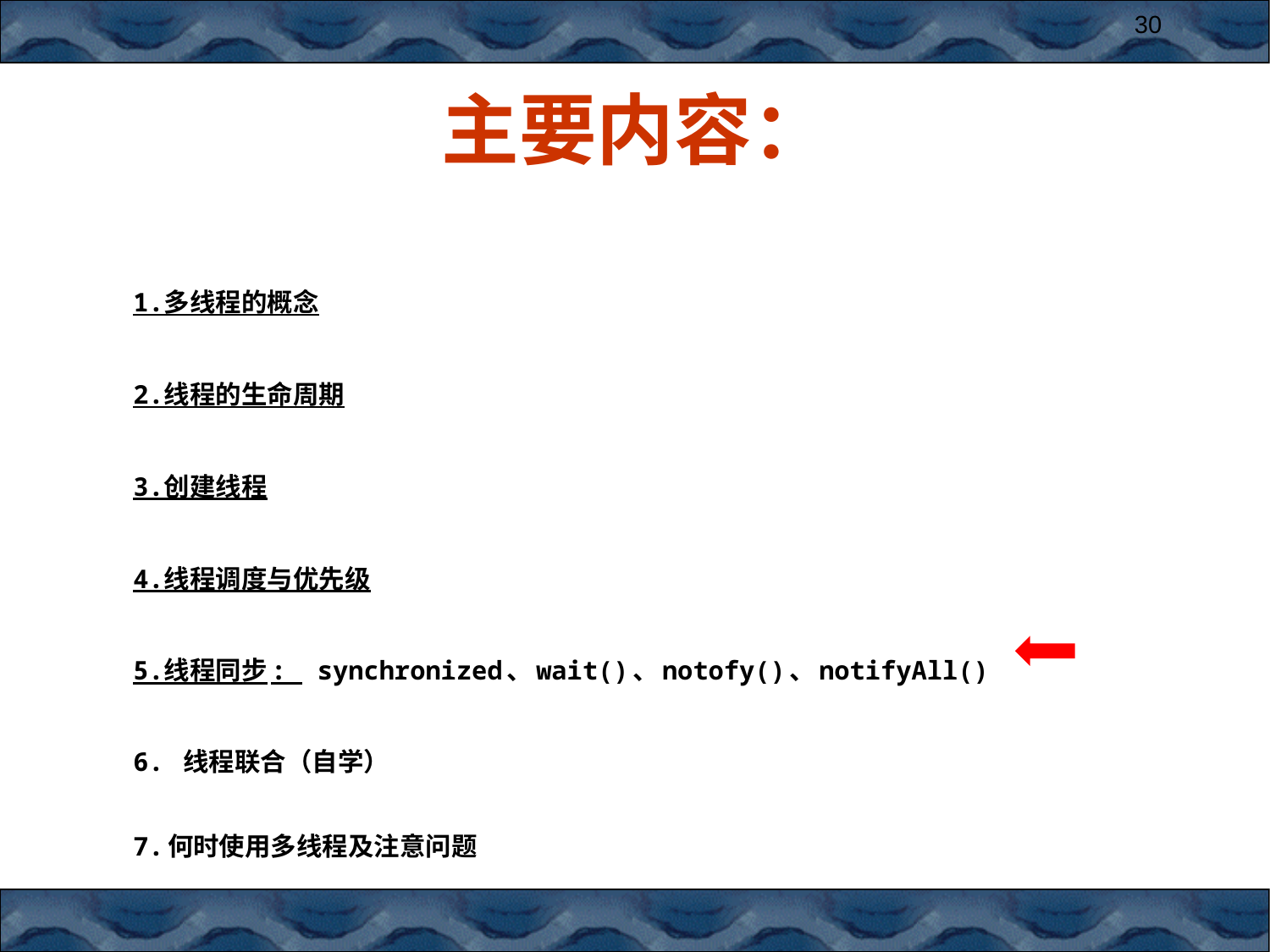

30
# 主要内容：

1.多线程的概念

2.线程的生命周期

3.创建线程

4.线程调度与优先级

5.线程同步:  synchronized、wait()、notofy()、notifyAll()

6. 线程联合（自学）

7.何时使用多线程及注意问题